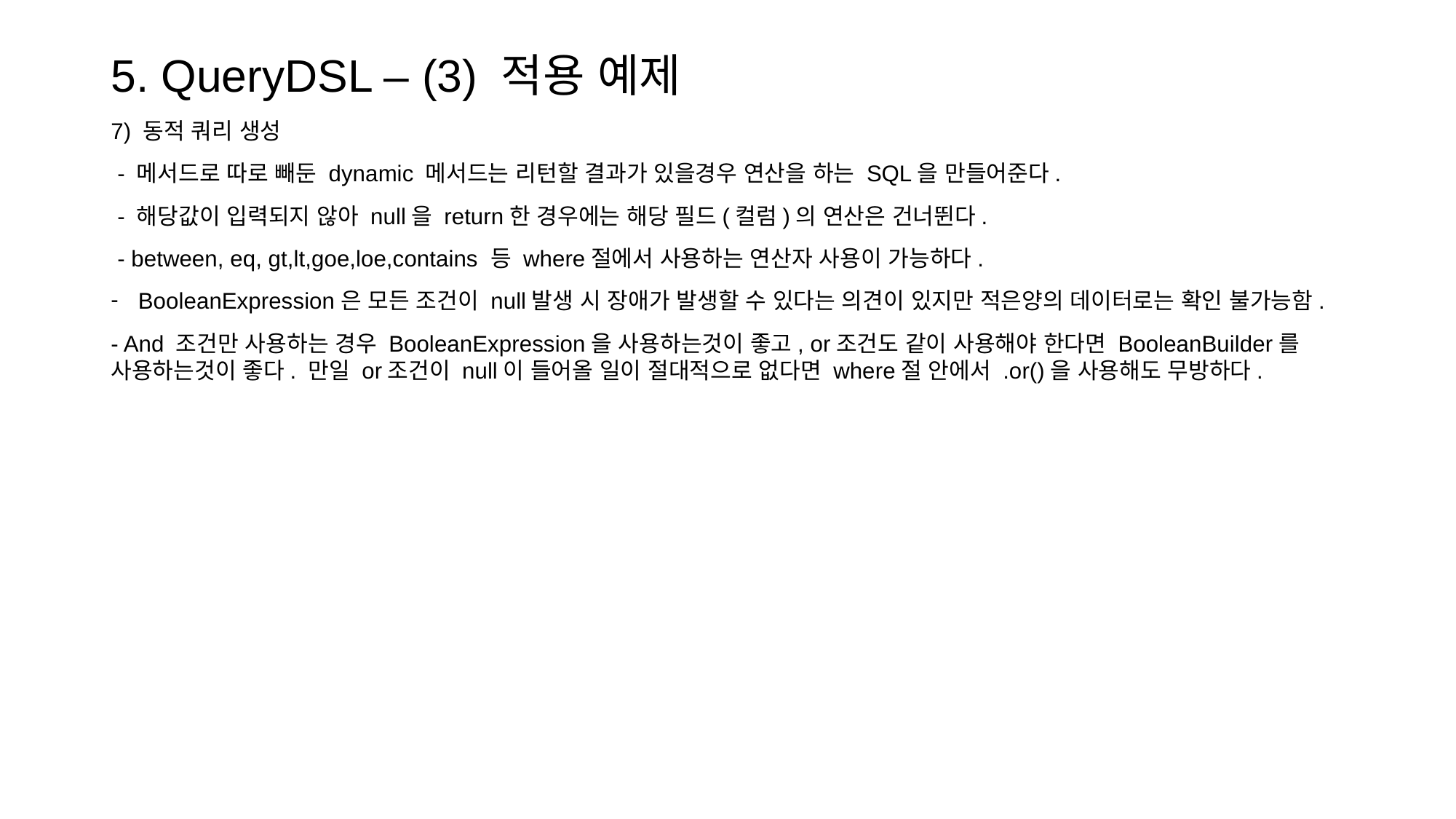

# 5. QueryDSL – (3) 적용 예제
7) 동적 쿼리 생성
 - 메서드로 따로 빼둔 dynamic 메서드는 리턴할 결과가 있을경우 연산을 하는 SQL을 만들어준다.
 - 해당값이 입력되지 않아 null을 return한 경우에는 해당 필드(컬럼)의 연산은 건너뛴다.
 - between, eq, gt,lt,goe,loe,contains 등 where절에서 사용하는 연산자 사용이 가능하다.
BooleanExpression은 모든 조건이 null발생 시 장애가 발생할 수 있다는 의견이 있지만 적은양의 데이터로는 확인 불가능함.
- And 조건만 사용하는 경우 BooleanExpression을 사용하는것이 좋고, or조건도 같이 사용해야 한다면 BooleanBuilder를 사용하는것이 좋다. 만일 or조건이 null이 들어올 일이 절대적으로 없다면 where절 안에서 .or()을 사용해도 무방하다.